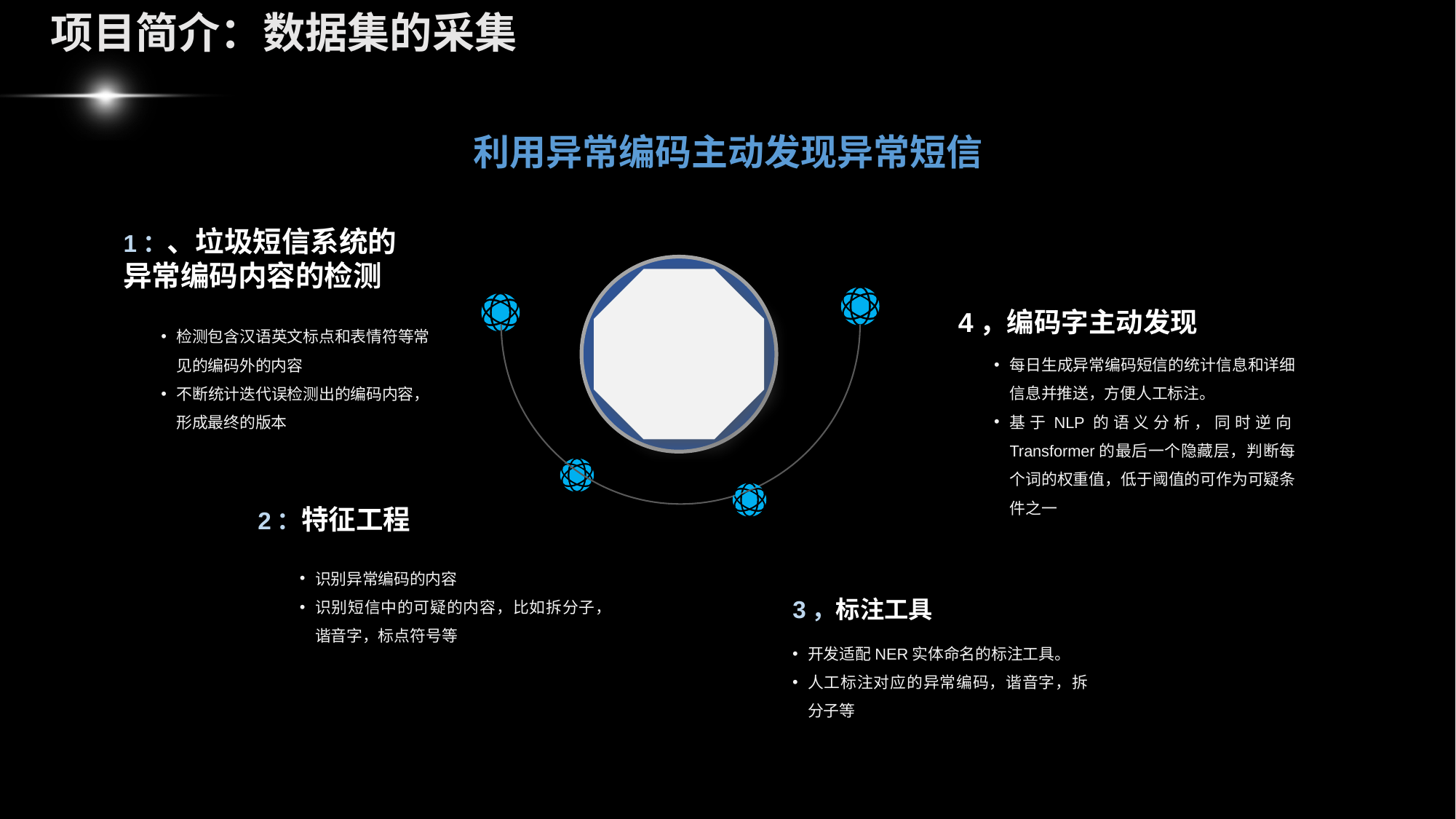

# 项目简介：数据集的采集检测
利用异常编码主动发现异常短信
1：、垃圾短信系统的
异常编码内容的检测
4，编码字主动发现

检测包含汉语英文标点和表情符等常见的编码外的内容
不断统计迭代误检测出的编码内容，形成最终的版本
技防创新
模型

每日生成异常编码短信的统计信息和详细信息并推送，方便人工标注。
基于NLP的语义分析，同时逆向Transformer的最后一个隐藏层，判断每个词的权重值，低于阈值的可作为可疑条件之一
2：特征工程

识别异常编码的内容
识别短信中的可疑的内容，比如拆分子，谐音字，标点符号等
3，标注工具
开发适配NER实体命名的标注工具。
人工标注对应的异常编码，谐音字，拆分子等